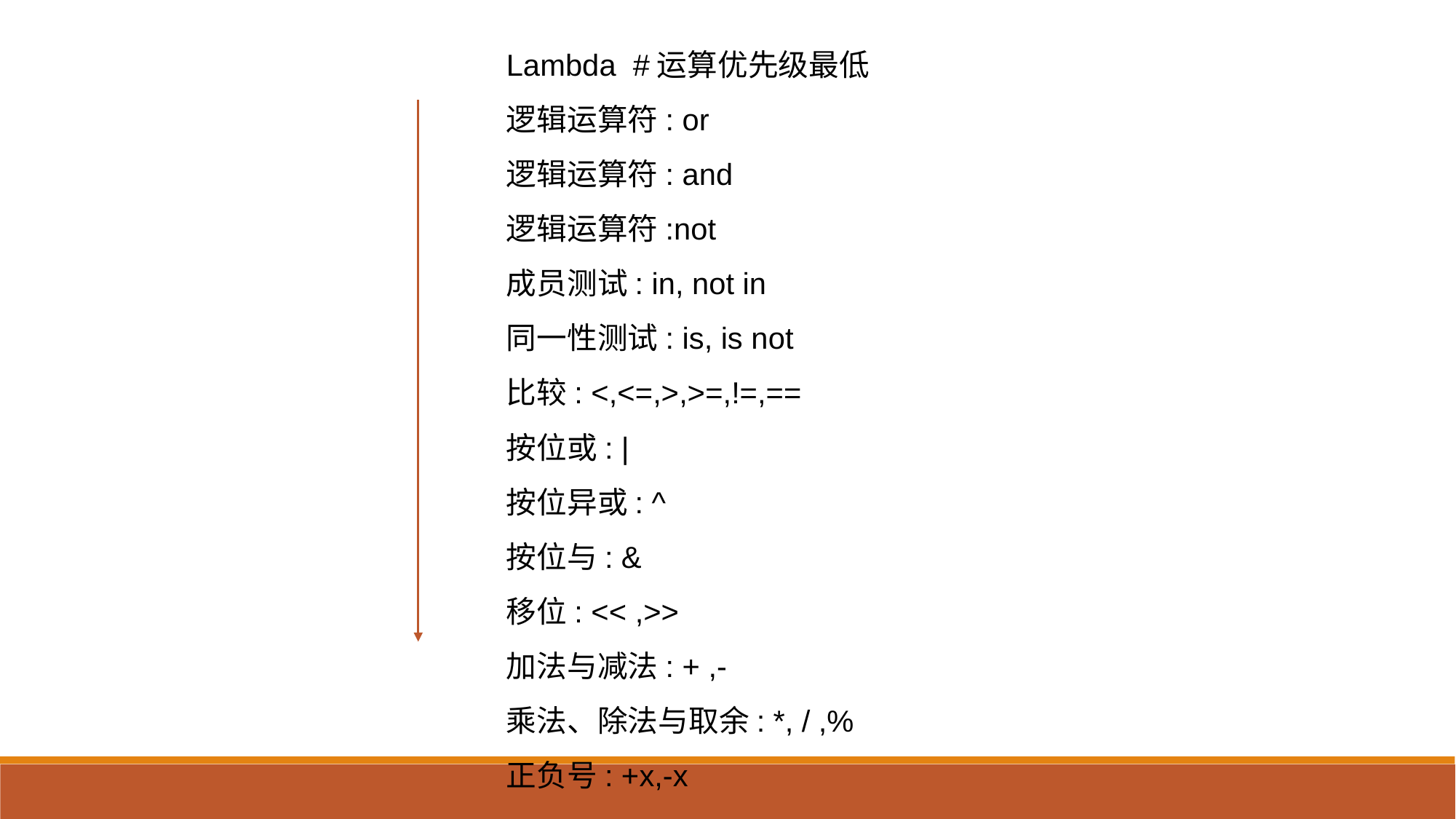

Lambda  #运算优先级最低
逻辑运算符: or
逻辑运算符: and
逻辑运算符:not
成员测试: in, not in
同一性测试: is, is not
比较: <,<=,>,>=,!=,==
按位或: |
按位异或: ^
按位与: &
移位: << ,>>
加法与减法: + ,-
乘法、除法与取余: *, / ,%
正负号: +x,-x